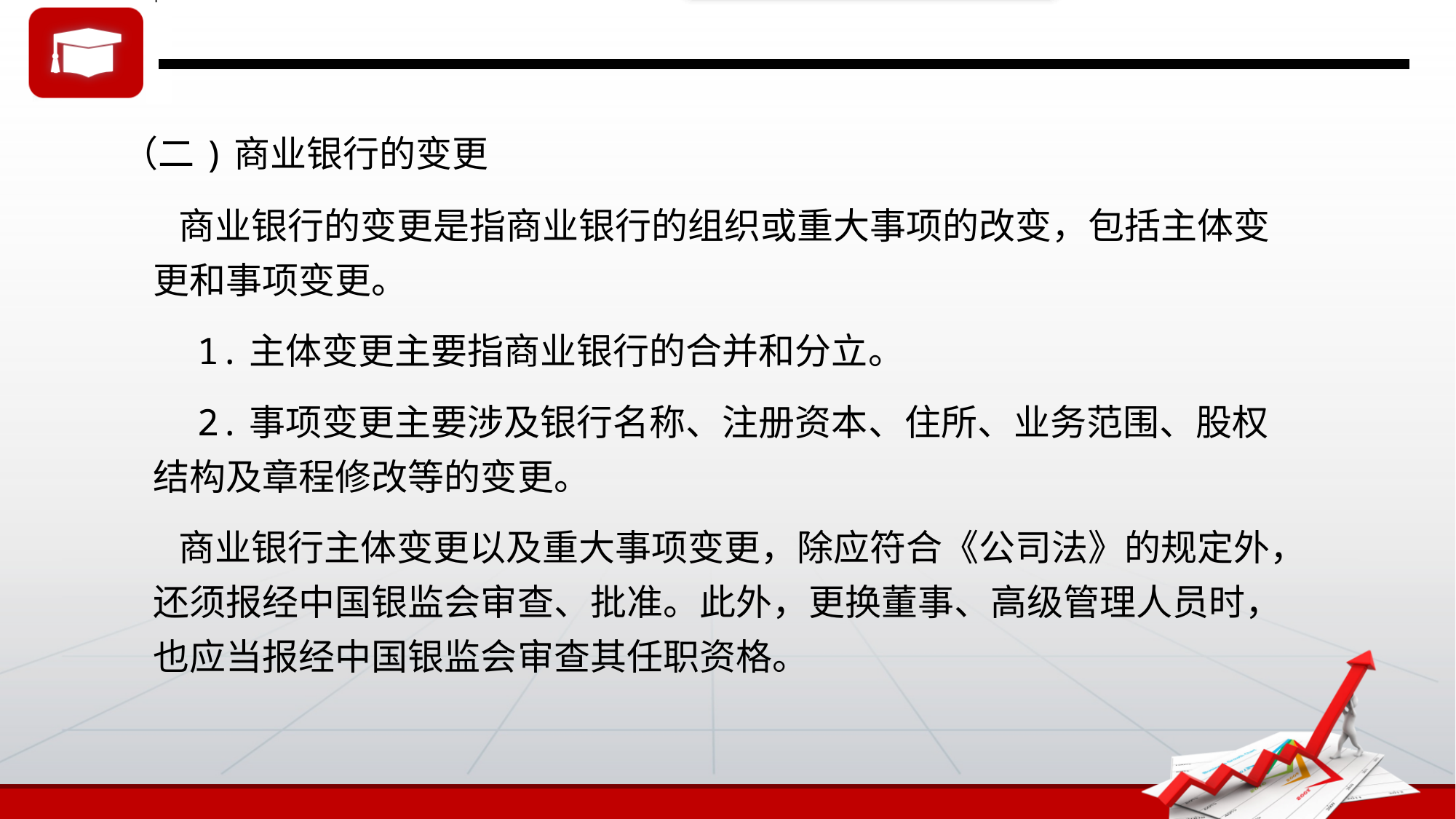

# （二)商业银行的变更
  商业银行的变更是指商业银行的组织或重大事项的改变，包括主体变更和事项变更。
  1.主体变更主要指商业银行的合并和分立。
  2.事项变更主要涉及银行名称、注册资本、住所、业务范围、股权结构及章程修改等的变更。
  商业银行主体变更以及重大事项变更，除应符合《公司法》的规定外，还须报经中国银监会审查、批准。此外，更换董事、高级管理人员时，也应当报经中国银监会审查其任职资格。